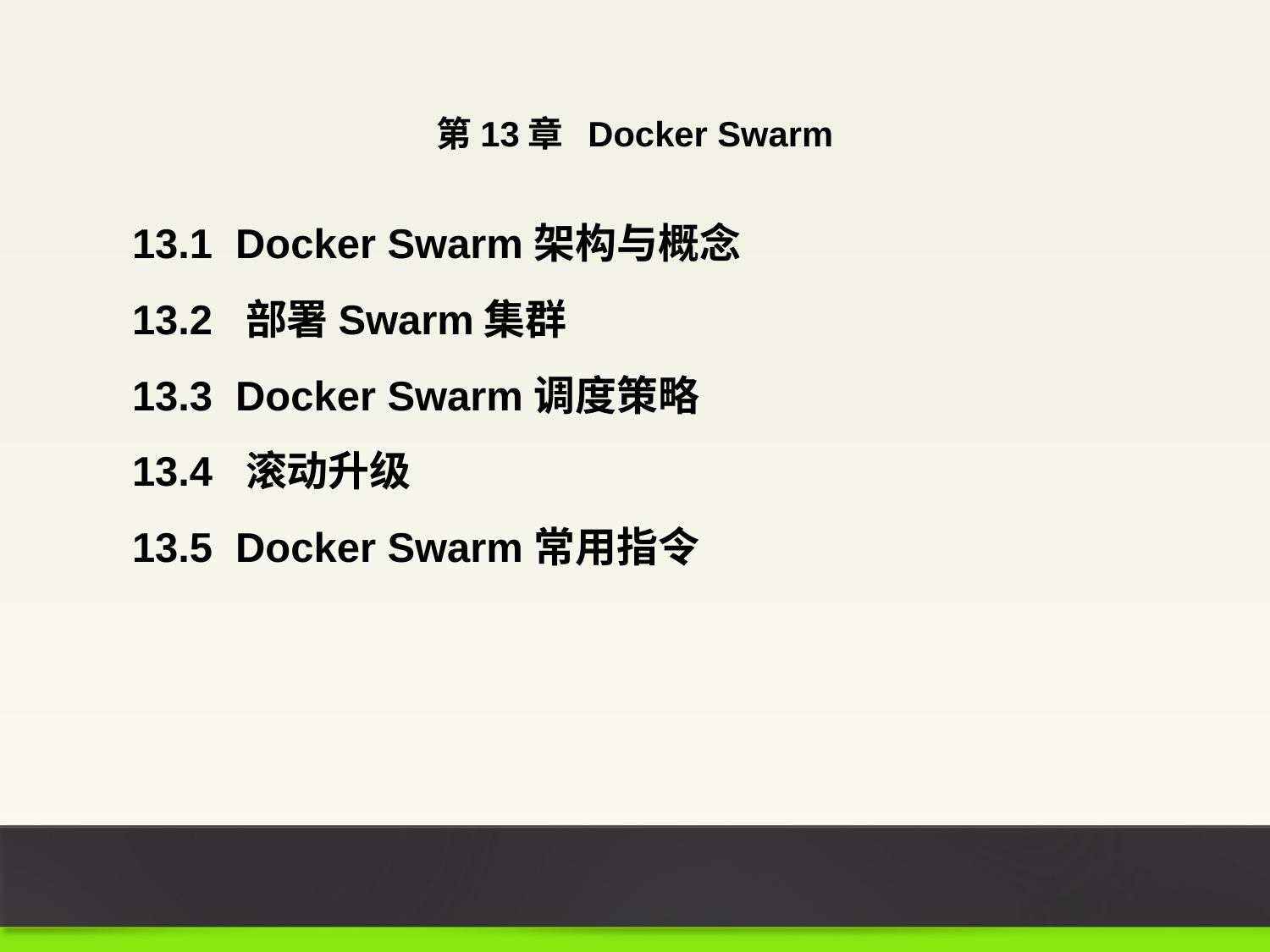

第13章  Docker Swarm
13.1  Docker Swarm架构与概念
13.2  部署Swarm集群
13.3  Docker Swarm调度策略
13.4  滚动升级
13.5  Docker Swarm常用指令